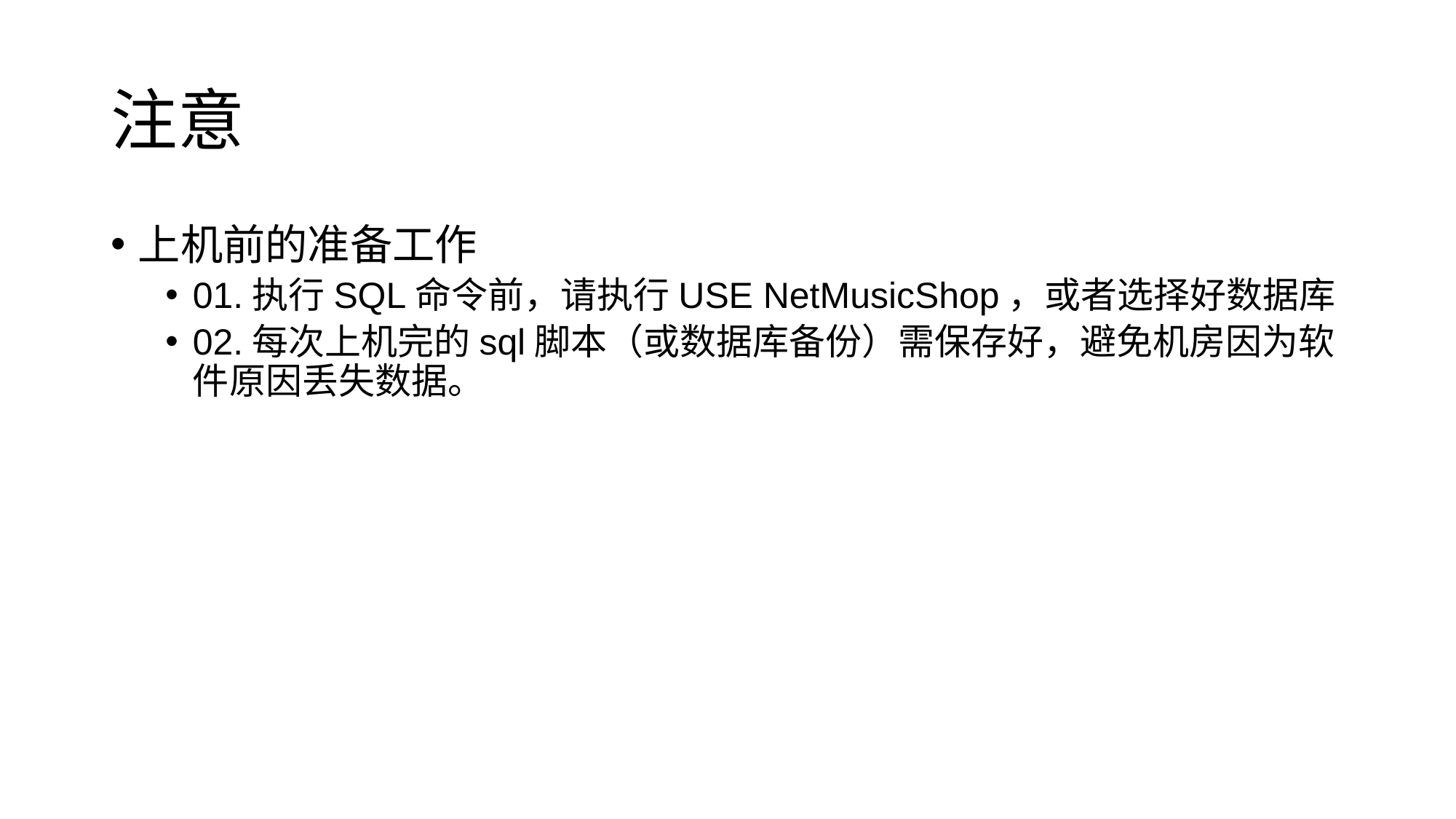

# 注意
上机前的准备工作
01.执行SQL命令前，请执行USE NetMusicShop，或者选择好数据库
02.每次上机完的sql脚本（或数据库备份）需保存好，避免机房因为软件原因丢失数据。